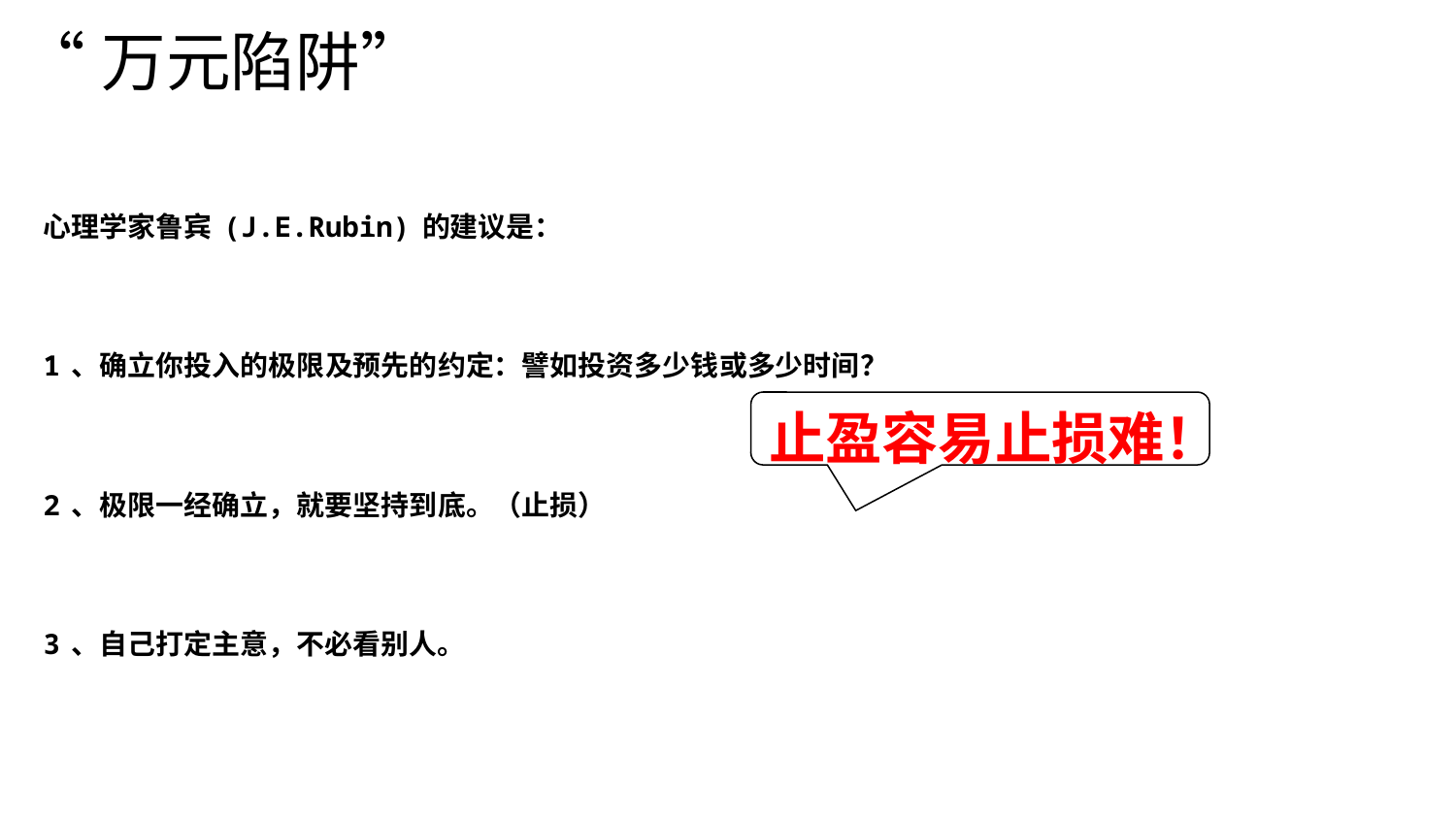

“万元陷阱”
心理学家鲁宾(J.E.Rubin)的建议是： 
1、确立你投入的极限及预先的约定：譬如投资多少钱或多少时间？
2、极限一经确立，就要坚持到底。（止损）
3、自己打定主意，不必看别人。
止盈容易止损难！